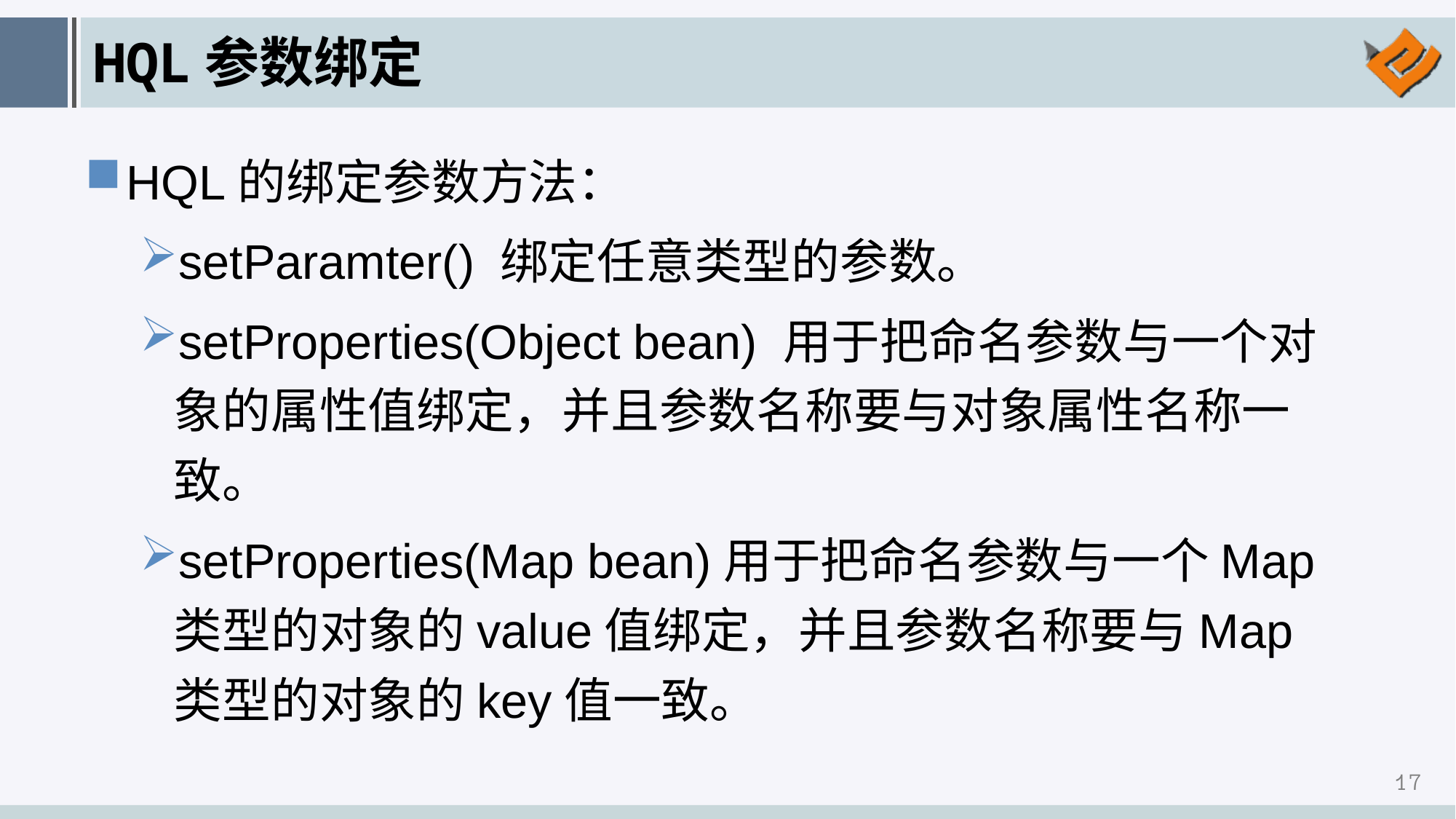

# HQL参数绑定
HQL的绑定参数方法：
setParamter() 绑定任意类型的参数。
setProperties(Object bean) 用于把命名参数与一个对象的属性值绑定，并且参数名称要与对象属性名称一致。
setProperties(Map bean)用于把命名参数与一个Map类型的对象的value值绑定，并且参数名称要与Map类型的对象的key值一致。